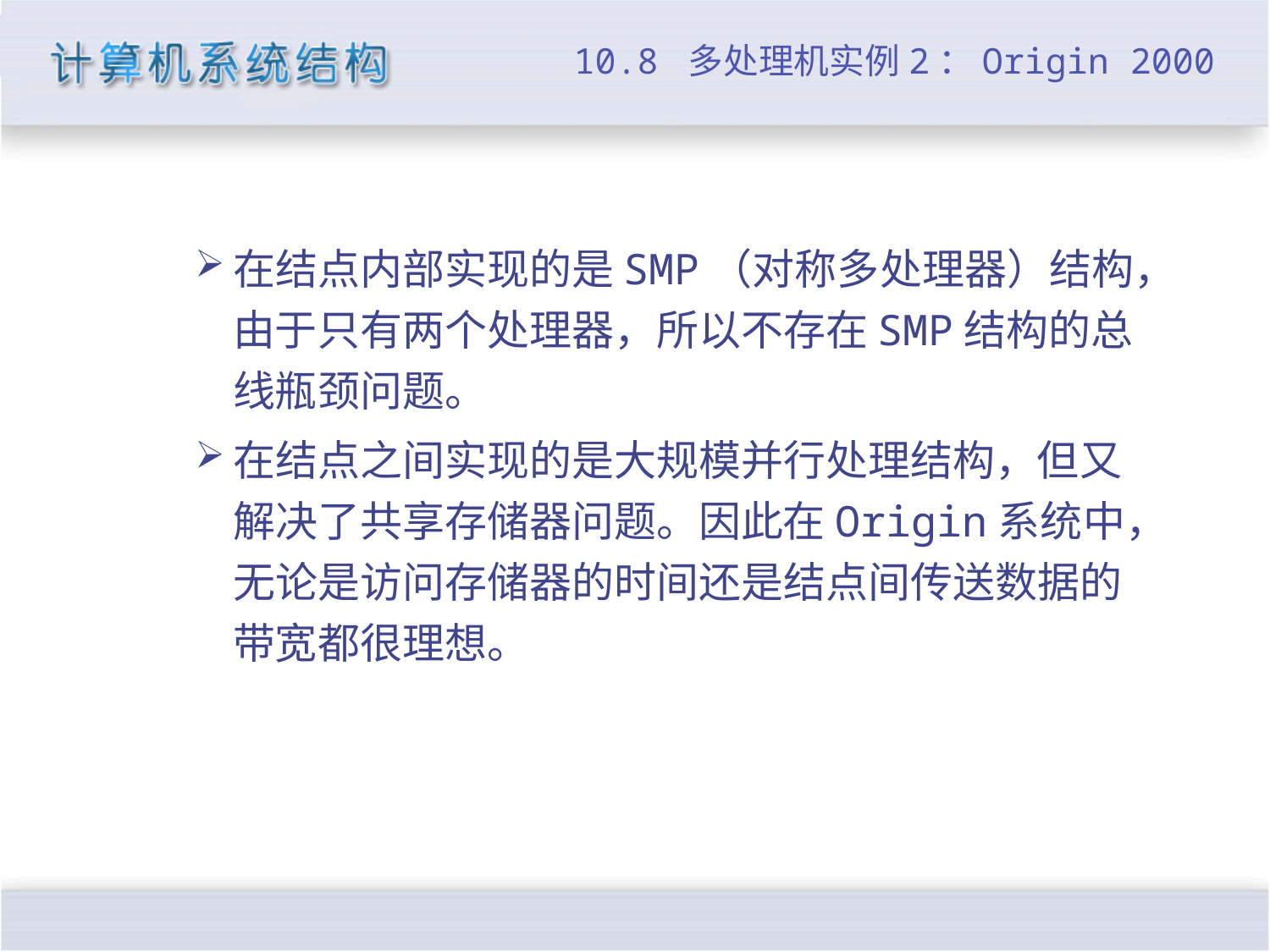

# 10.8 多处理机实例2：Origin 2000
在结点内部实现的是SMP（对称多处理器）结构，由于只有两个处理器，所以不存在SMP结构的总线瓶颈问题。
在结点之间实现的是大规模并行处理结构，但又解决了共享存储器问题。因此在Origin系统中，无论是访问存储器的时间还是结点间传送数据的带宽都很理想。